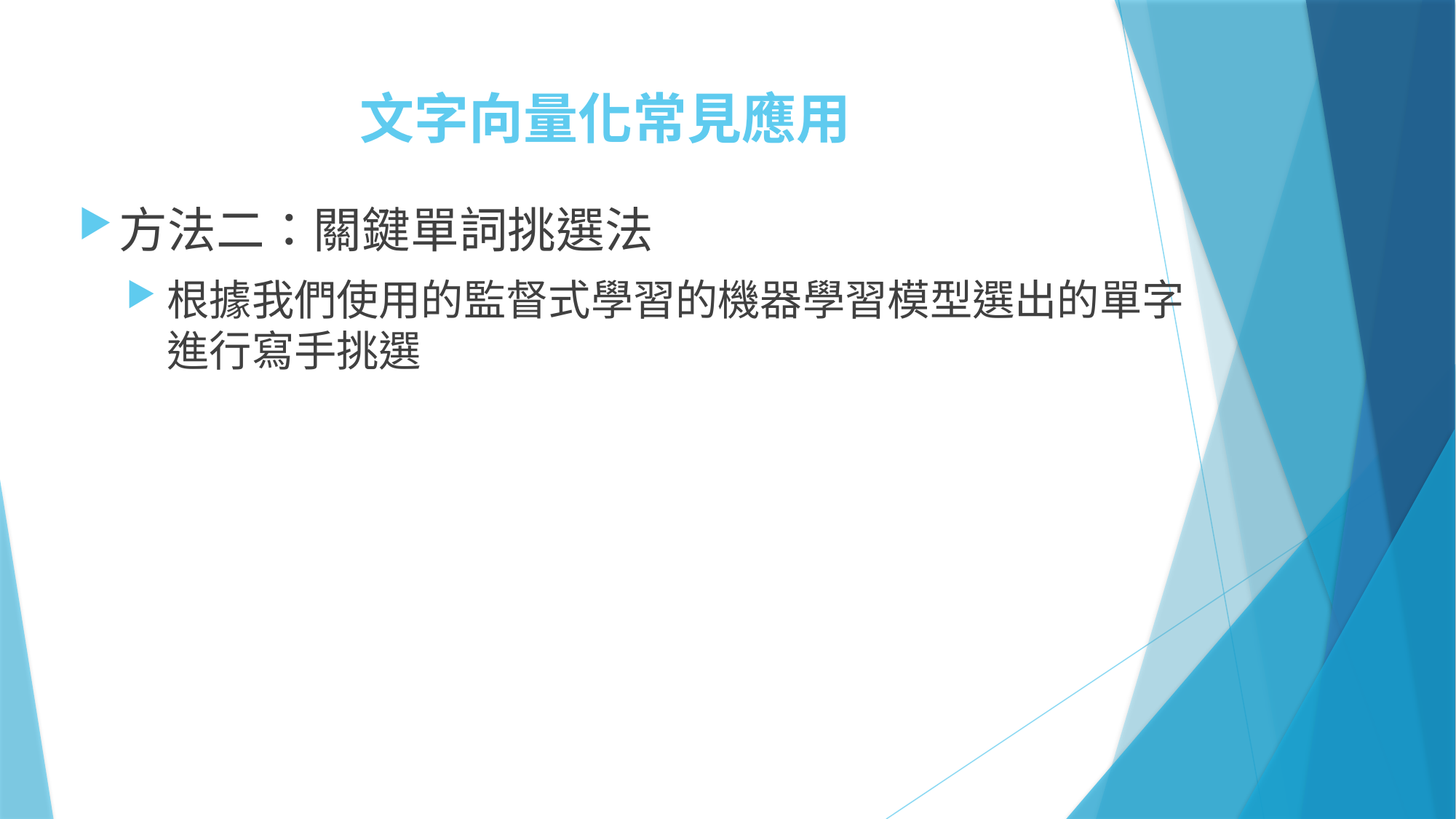

# 文字向量化常見應用
方法二：關鍵單詞挑選法
根據我們使用的監督式學習的機器學習模型選出的單字進行寫手挑選